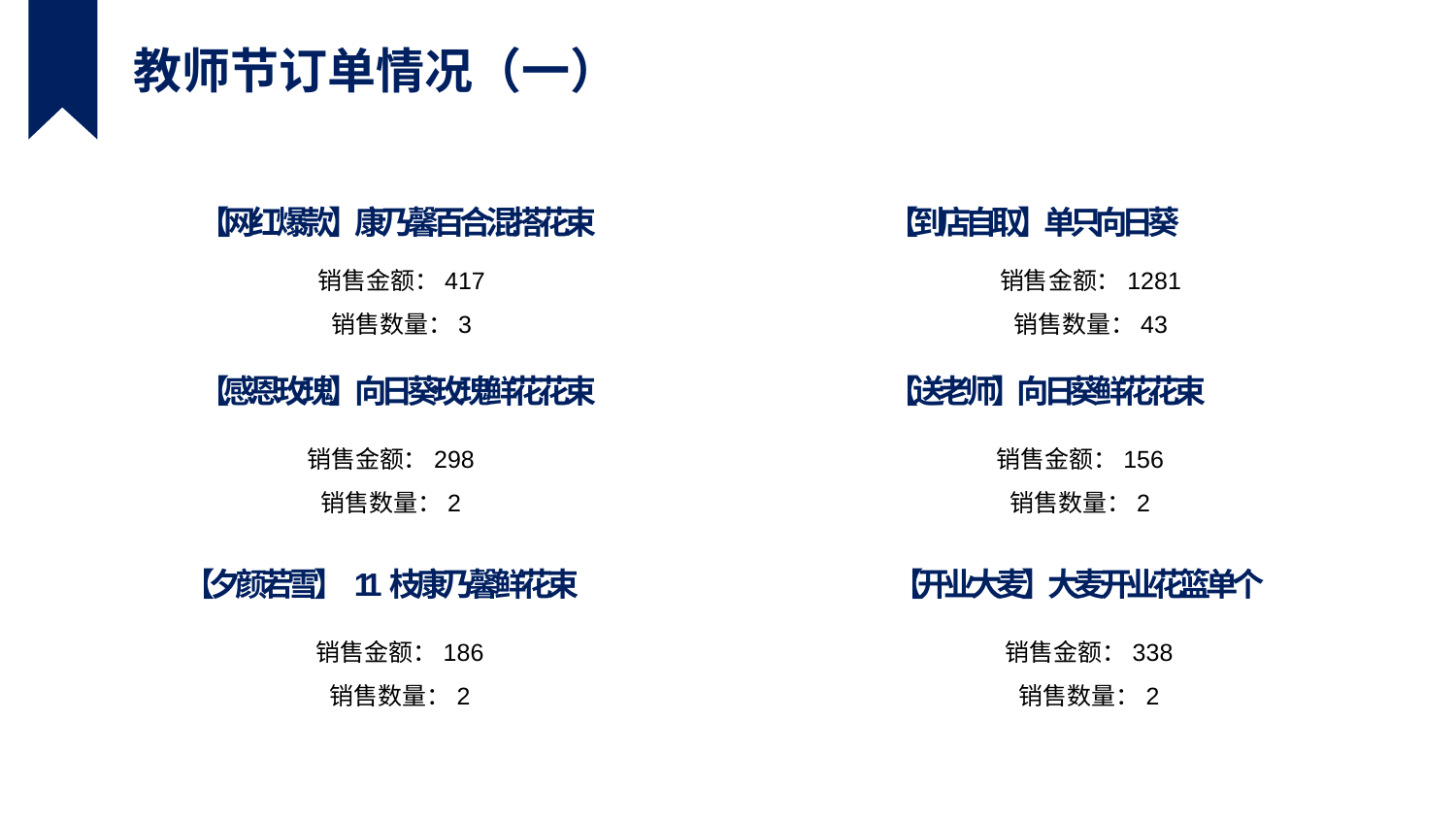

教师节订单情况（一）
【网红爆款】康乃馨百合混搭花束
【到店自取】单只向日葵
销售金额：417
销售数量：3
销售金额：1281
销售数量：43
【感恩玫瑰】向日葵玫瑰鲜花花束
【送老师】向日葵鲜花花束
销售金额：298
销售数量：2
销售金额：156
销售数量：2
【夕颜若雪】11枝康乃馨鲜花束
【开业大麦】大麦开业花篮 单个
销售金额：186
销售数量：2
销售金额：338
销售数量：2